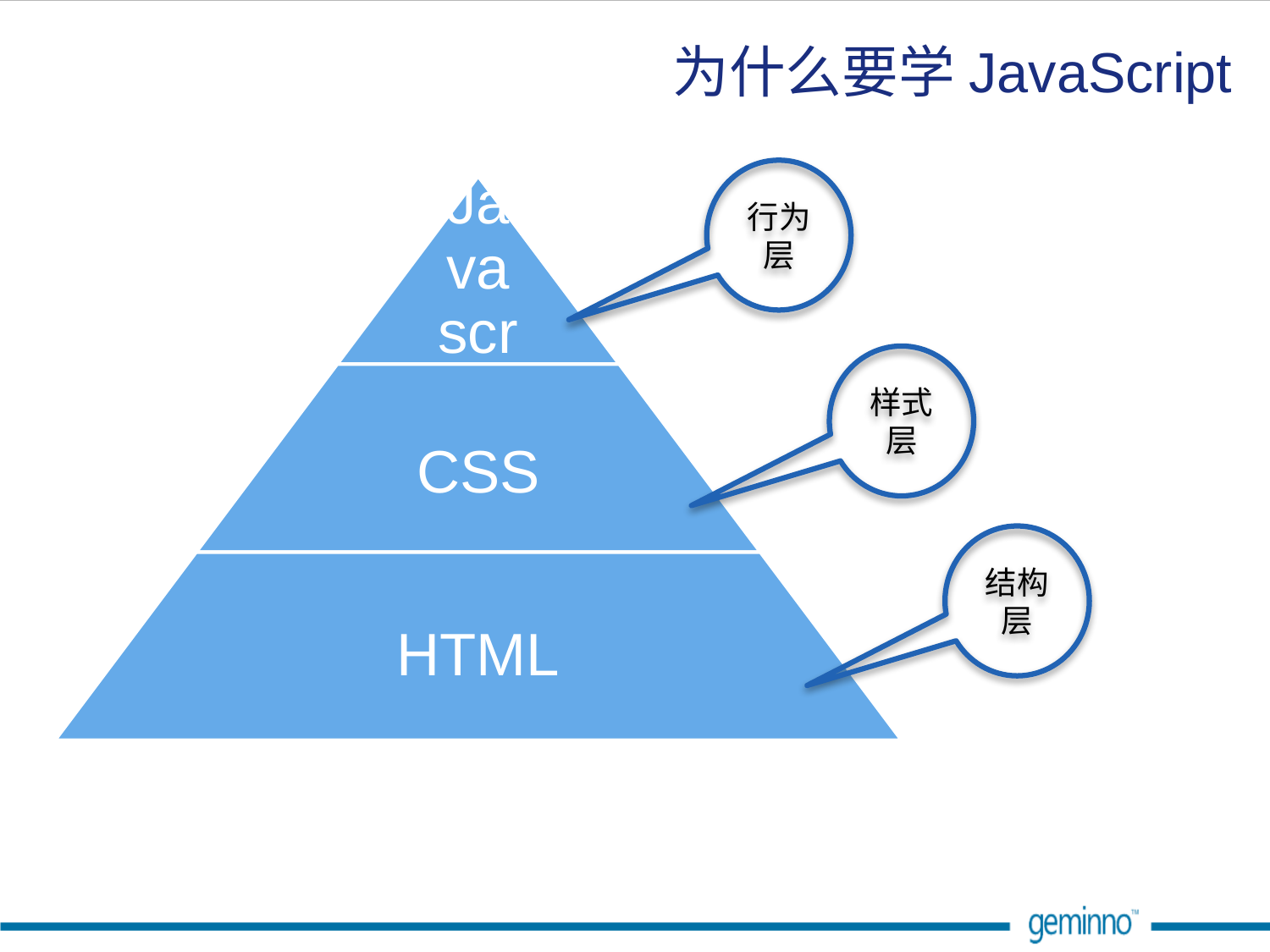

# 为什么要学JavaScript
行为层
Javascript
CSS
HTML
样式层
结构层